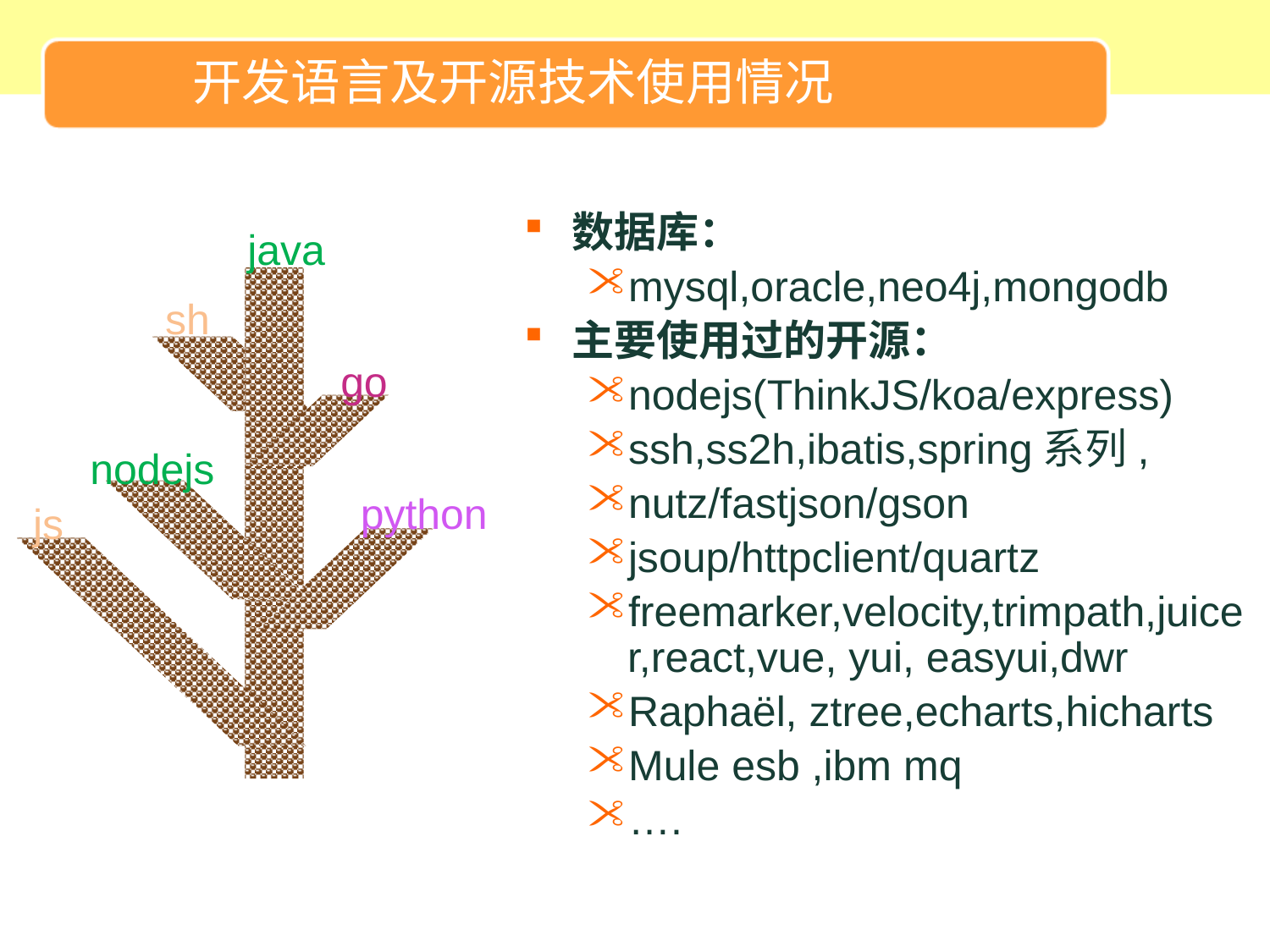

开发语言及开源技术使用情况
数据库：
mysql,oracle,neo4j,mongodb
主要使用过的开源：
nodejs(ThinkJS/koa/express)
ssh,ss2h,ibatis,spring系列,
nutz/fastjson/gson
jsoup/httpclient/quartz
freemarker,velocity,trimpath,juicer,react,vue, yui, easyui,dwr
Raphaël, ztree,echarts,hicharts
Mule esb ,ibm mq
….

java

go
nodejs
python
js
sh